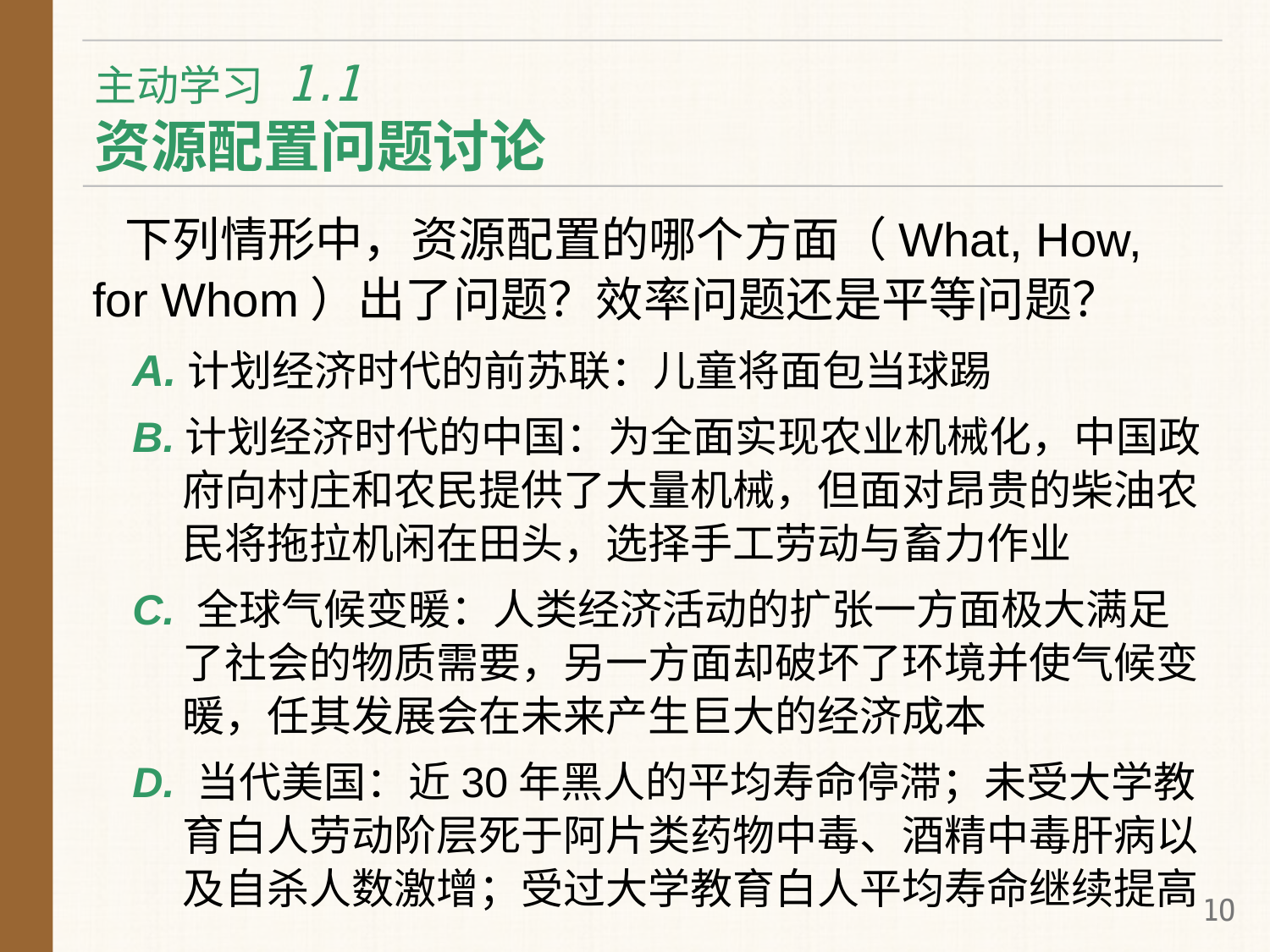

# 主动学习 1.1 资源配置问题讨论
  下列情形中，资源配置的哪个方面（What, How, for Whom）出了问题？效率问题还是平等问题？
A.计划经济时代的前苏联：儿童将面包当球踢
B.计划经济时代的中国：为全面实现农业机械化，中国政府向村庄和农民提供了大量机械，但面对昂贵的柴油农民将拖拉机闲在田头，选择手工劳动与畜力作业
C. 全球气候变暖：人类经济活动的扩张一方面极大满足了社会的物质需要，另一方面却破坏了环境并使气候变暖，任其发展会在未来产生巨大的经济成本
D. 当代美国：近30年黑人的平均寿命停滞；未受大学教育白人劳动阶层死于阿片类药物中毒、酒精中毒肝病以及自杀人数激增；受过大学教育白人平均寿命继续提高
10